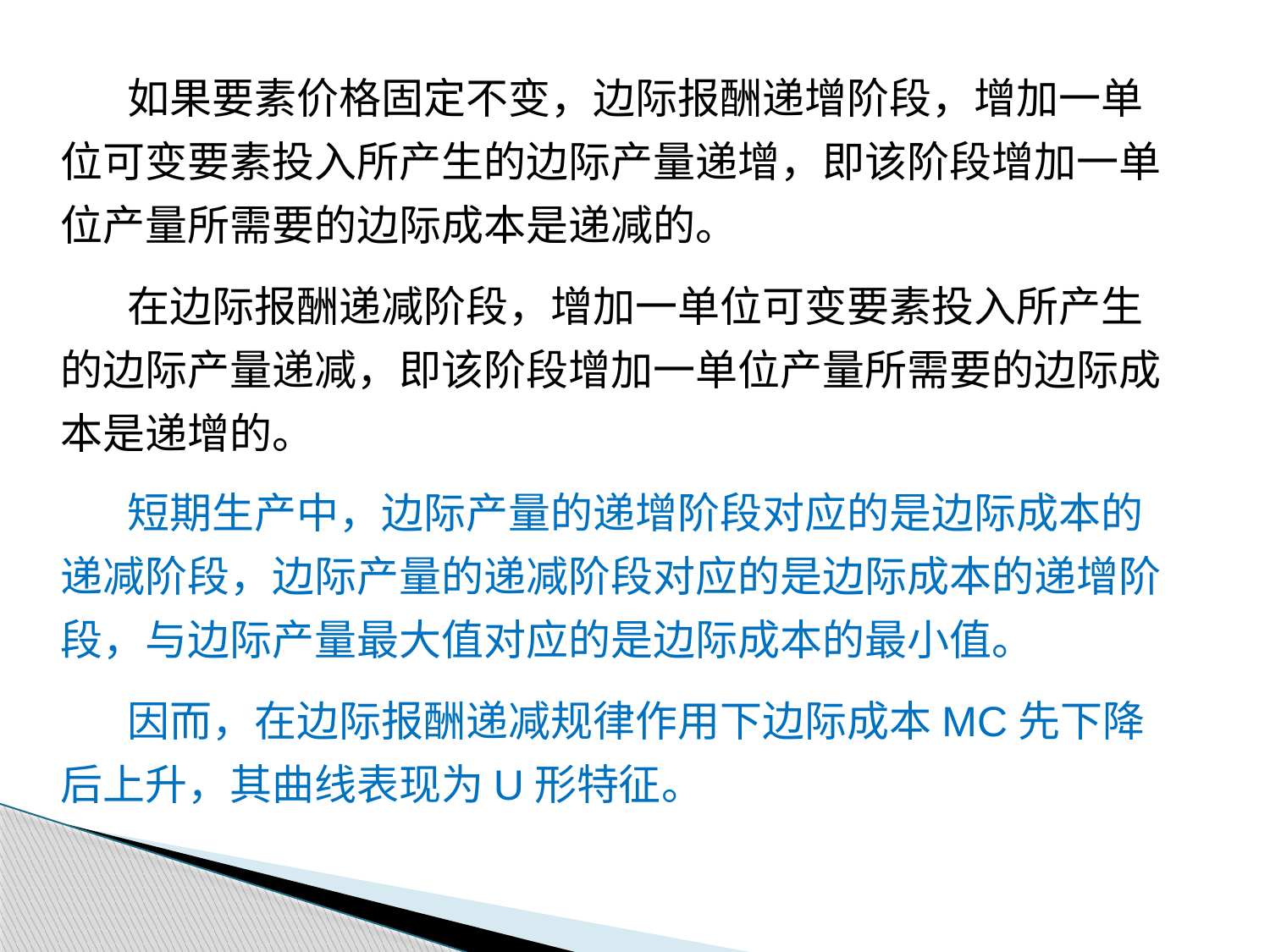

如果要素价格固定不变，边际报酬递增阶段，增加一单位可变要素投入所产生的边际产量递增，即该阶段增加一单位产量所需要的边际成本是递减的。
           在边际报酬递减阶段，增加一单位可变要素投入所产生的边际产量递减，即该阶段增加一单位产量所需要的边际成本是递增的。
           短期生产中，边际产量的递增阶段对应的是边际成本的递减阶段，边际产量的递减阶段对应的是边际成本的递增阶段，与边际产量最大值对应的是边际成本的最小值。
           因而，在边际报酬递减规律作用下边际成本MC先下降后上升，其曲线表现为U形特征。